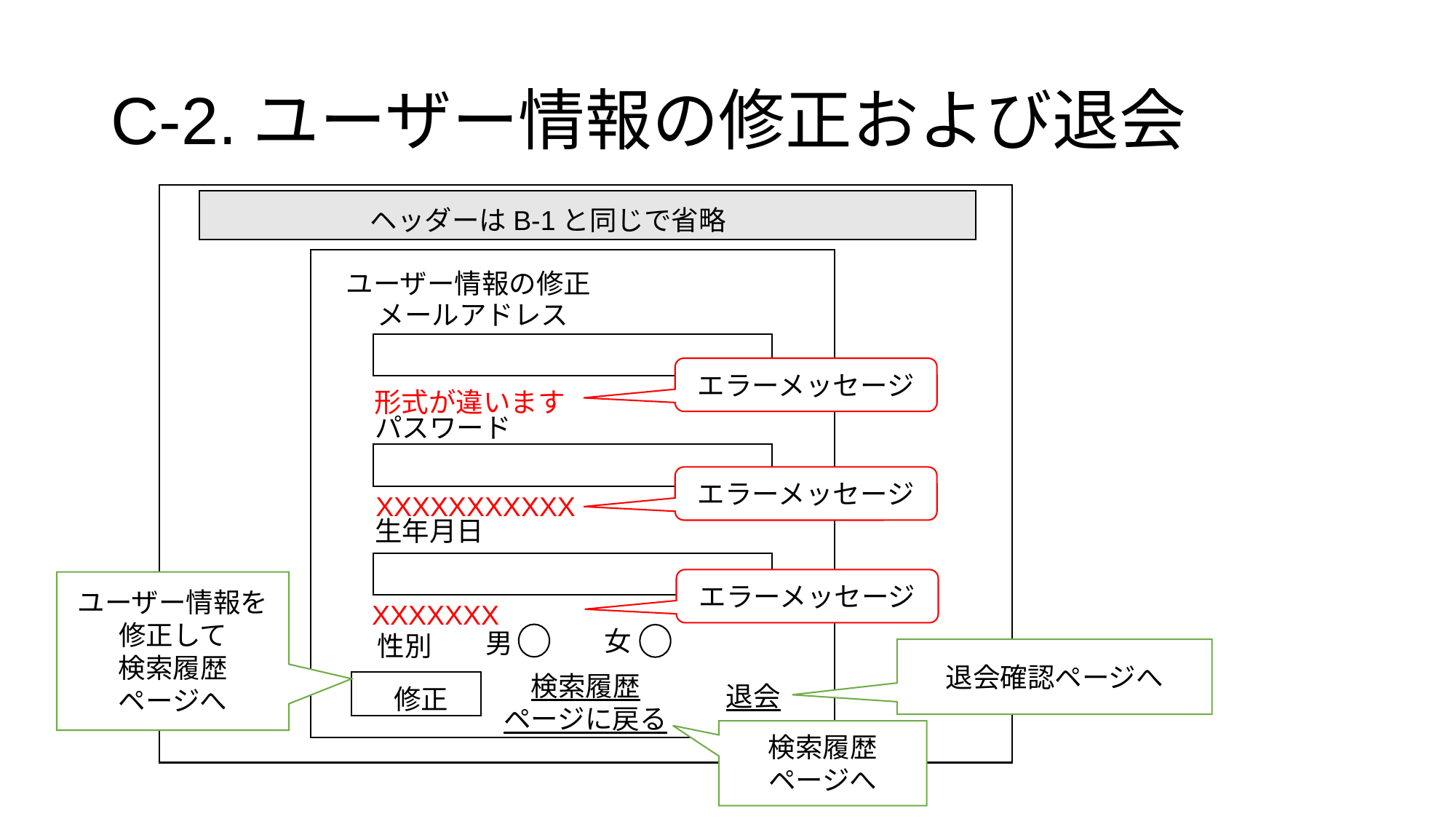

# C-2.ユーザー情報の修正および退会

ヘッダーはB-1と同じで省略

ユーザー情報の修正
メールアドレス

エラーメッセージ
形式が違います
パスワード

エラーメッセージ
XXXXXXXXXXX
生年月日

エラーメッセージ
ユーザー情報を
修正して
検索履歴
ページへ
XXXXXXX
女
男
性別

退会確認ページへ
検索履歴
ページに戻る

退会
修正
検索履歴
ページへ